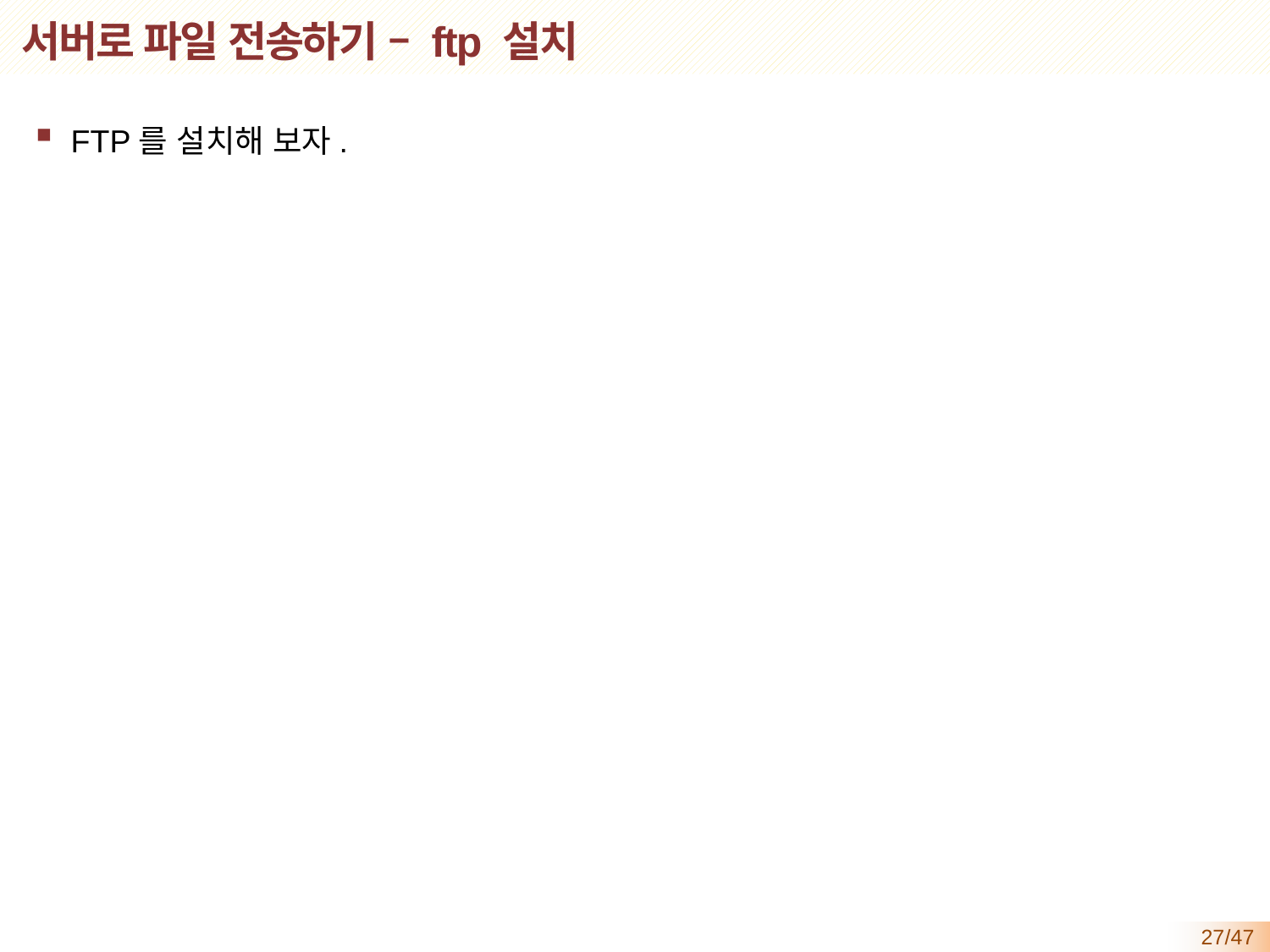

# 서버로 파일 전송하기 – ftp 설치
FTP를 설치해 보자.